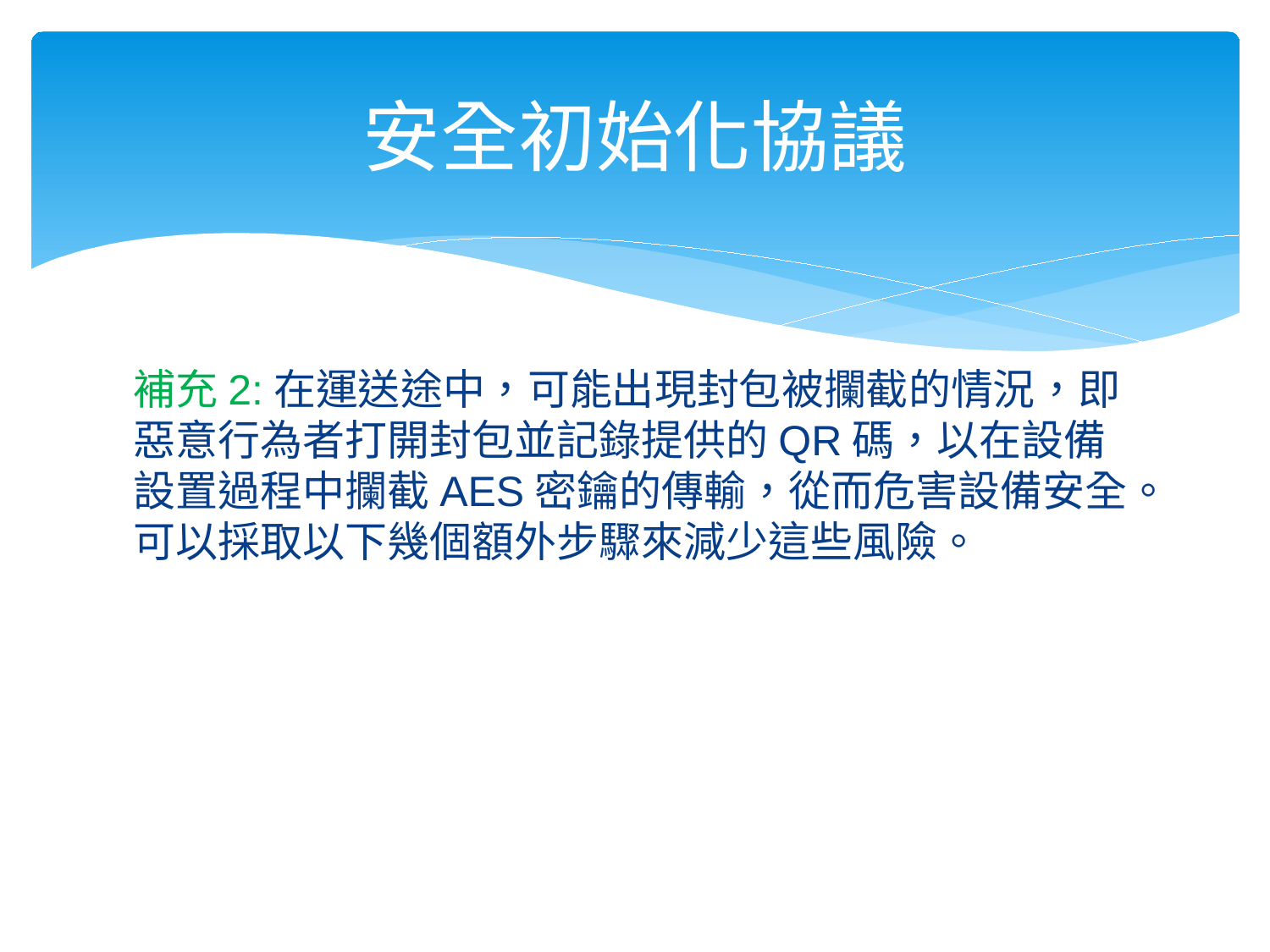

# 安全初始化協議
補充2:在運送途中，可能出現封包被攔截的情況，即惡意行為者打開封包並記錄提供的QR碼，以在設備設置過程中攔截AES密鑰的傳輸，從而危害設備安全。可以採取以下幾個額外步驟來減少這些風險。